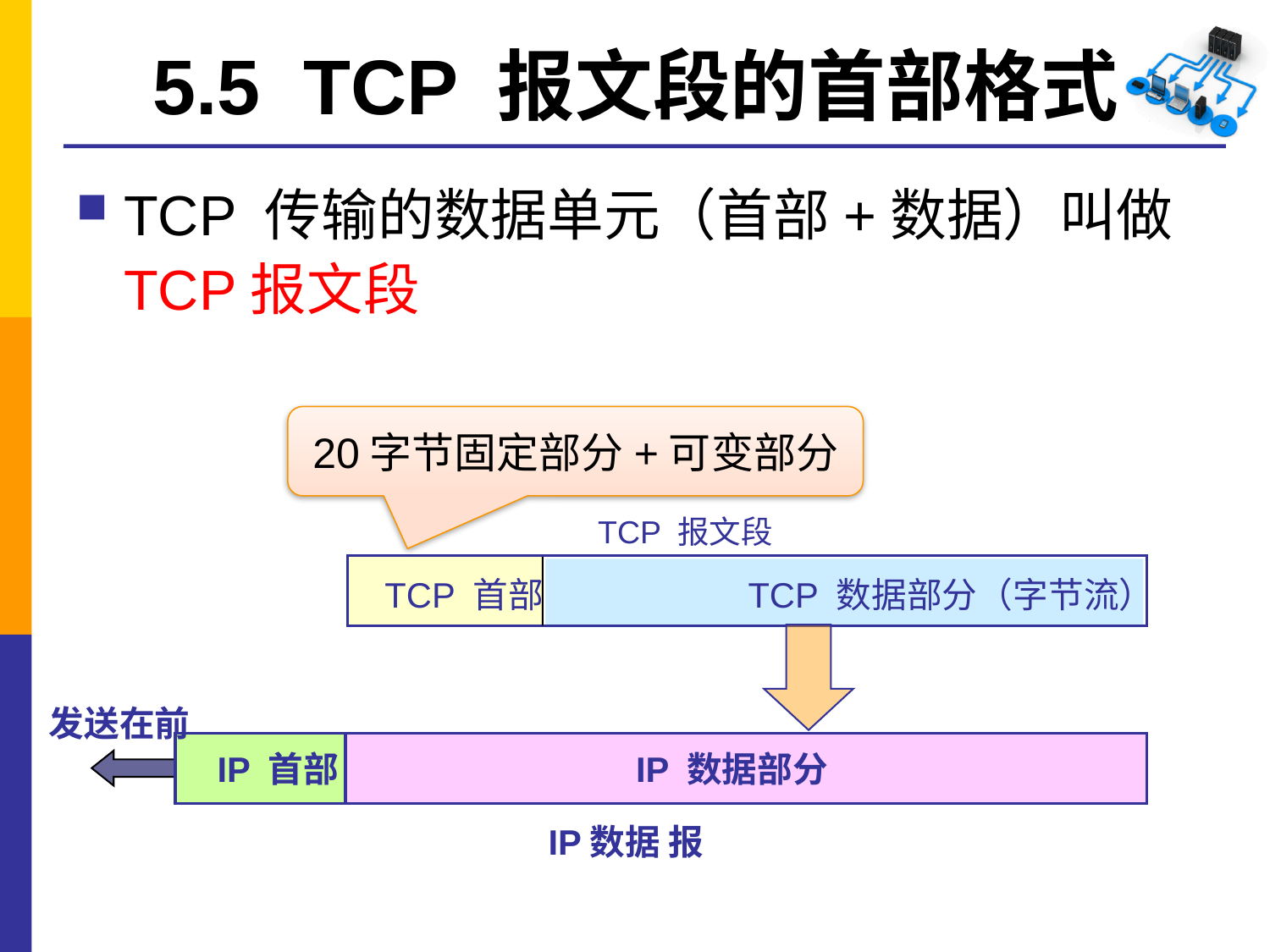

# 5.5  TCP 报文段的首部格式
TCP 传输的数据单元（首部+数据）叫做TCP报文段
20字节固定部分+可变部分
TCP 报文段

TCP 首部
TCP 数据部分（字节流）

发送在前

IP 首部
IP 数据部分

IP数据 报